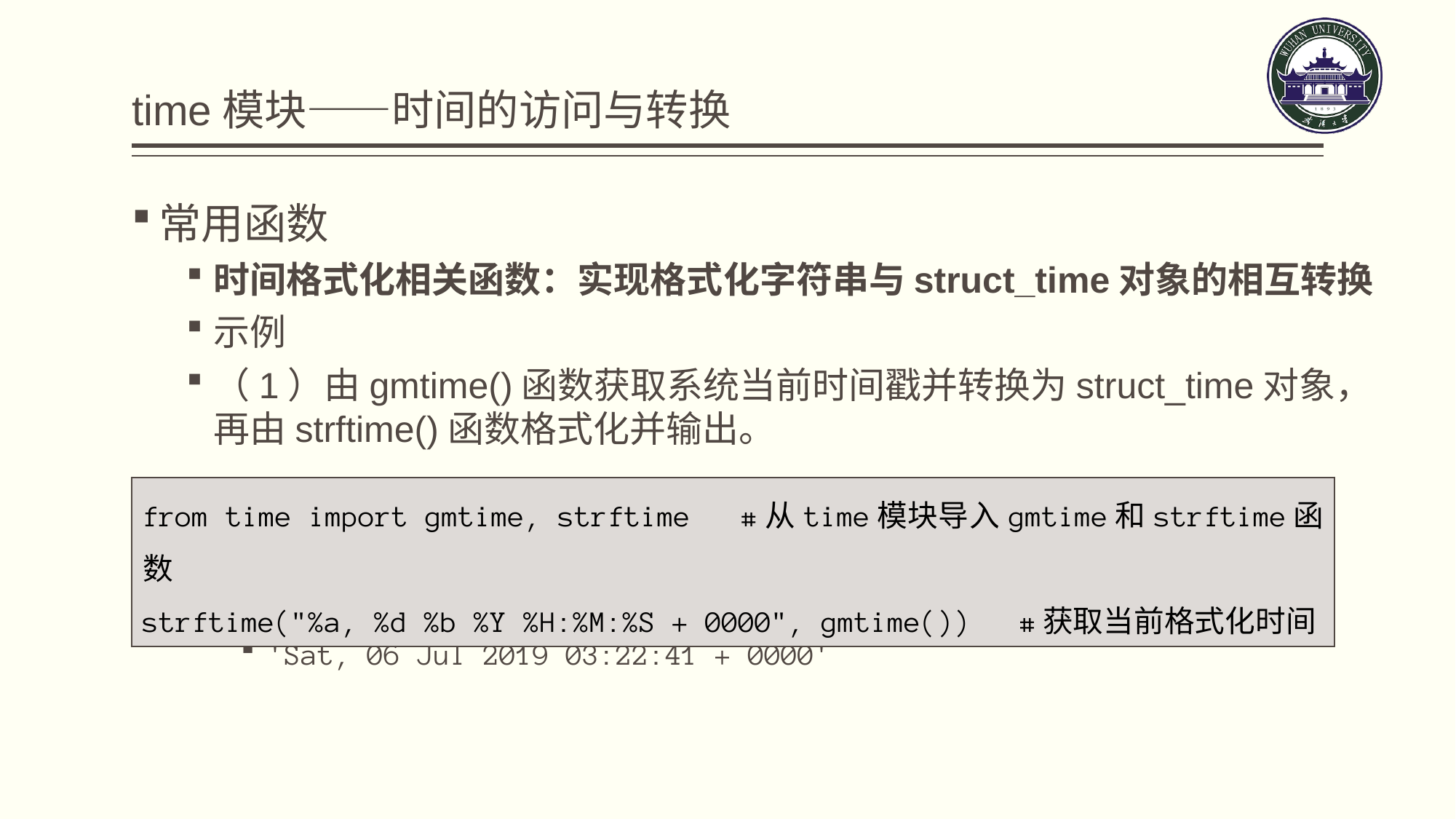

# time模块——时间的访问与转换
常用函数
时间格式化相关函数：实现格式化字符串与struct_time对象的相互转换
示例
（1）由gmtime()函数获取系统当前时间戳并转换为struct_time对象，再由strftime()函数格式化并输出。

'Sat, 06 Jul 2019 03:22:41 + 0000'

| from time import gmtime, strftime #从time模块导入gmtime和strftime函数 strftime("%a, %d %b %Y %H:%M:%S + 0000", gmtime()) #获取当前格式化时间 |
| --- |